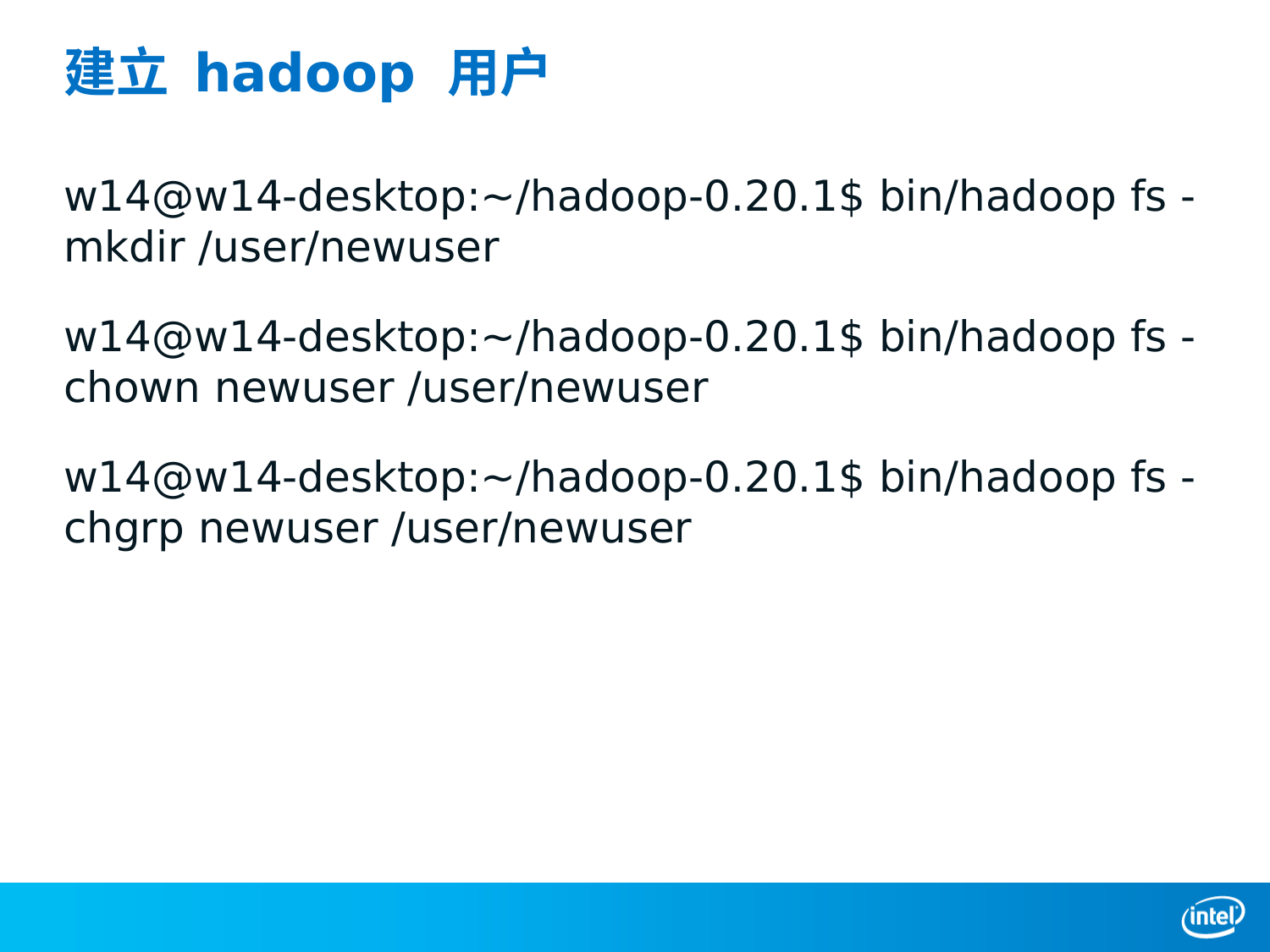

# 建立 hadoop 用户
w14@w14-desktop:~/hadoop-0.20.1$ bin/hadoop fs -mkdir /user/newuser
w14@w14-desktop:~/hadoop-0.20.1$ bin/hadoop fs -chown newuser /user/newuser
w14@w14-desktop:~/hadoop-0.20.1$ bin/hadoop fs -chgrp newuser /user/newuser